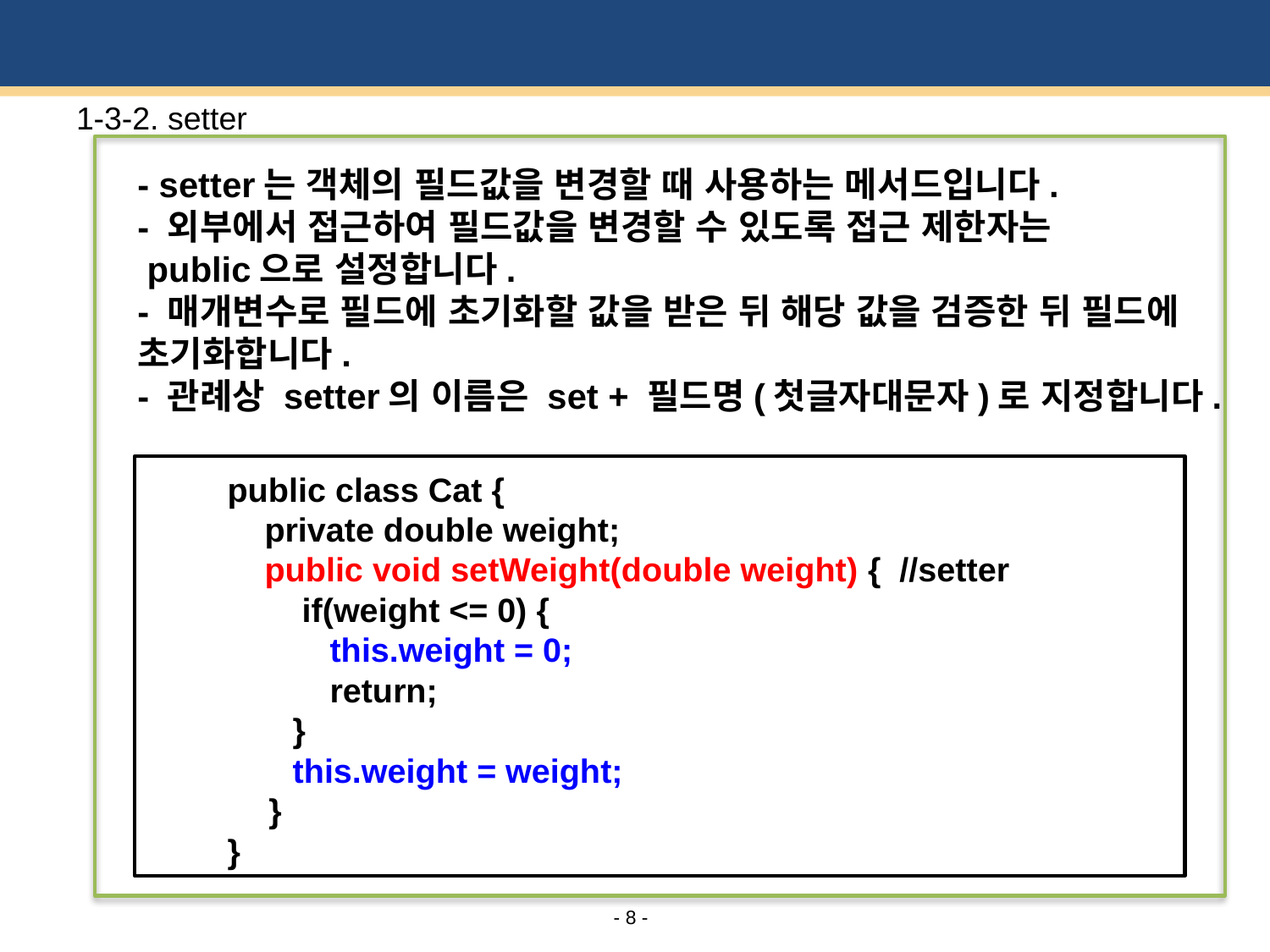

# 1-3-2. setter

- setter는 객체의 필드값을 변경할 때 사용하는 메서드입니다.
- 외부에서 접근하여 필드값을 변경할 수 있도록 접근 제한자는
 public으로 설정합니다.
- 매개변수로 필드에 초기화할 값을 받은 뒤 해당 값을 검증한 뒤 필드에 초기화합니다.
- 관례상 setter의 이름은 set + 필드명(첫글자대문자)로 지정합니다.

public class Cat {
    private double weight;
    public void setWeight(double weight) {  //setter
        if(weight <= 0) {
           this.weight = 0;
           return;
       }
       this.weight = weight;
　}
}